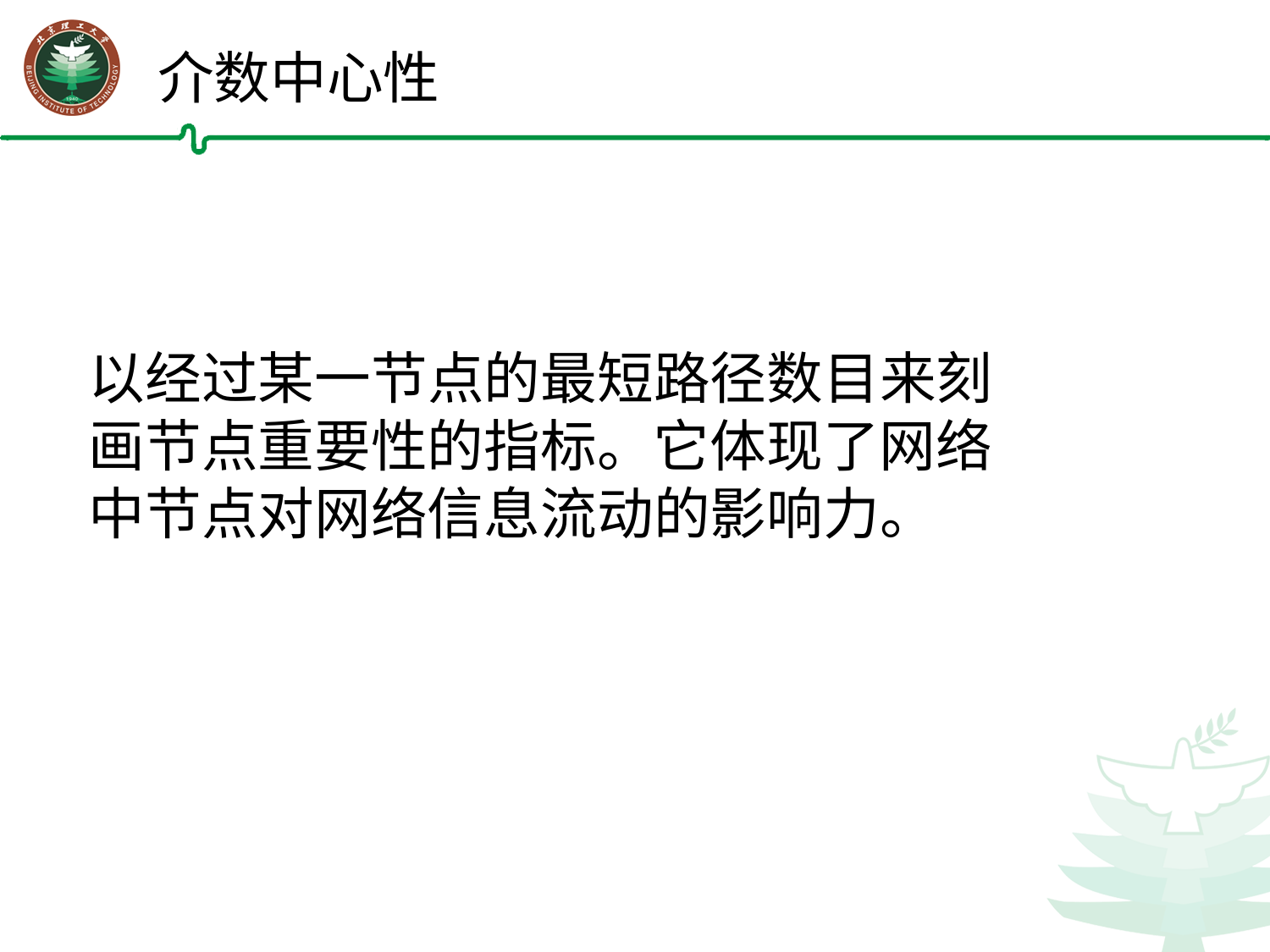

介数中心性
以经过某一节点的最短路径数目来刻画节点重要性的指标。它体现了网络中节点对网络信息流动的影响力。